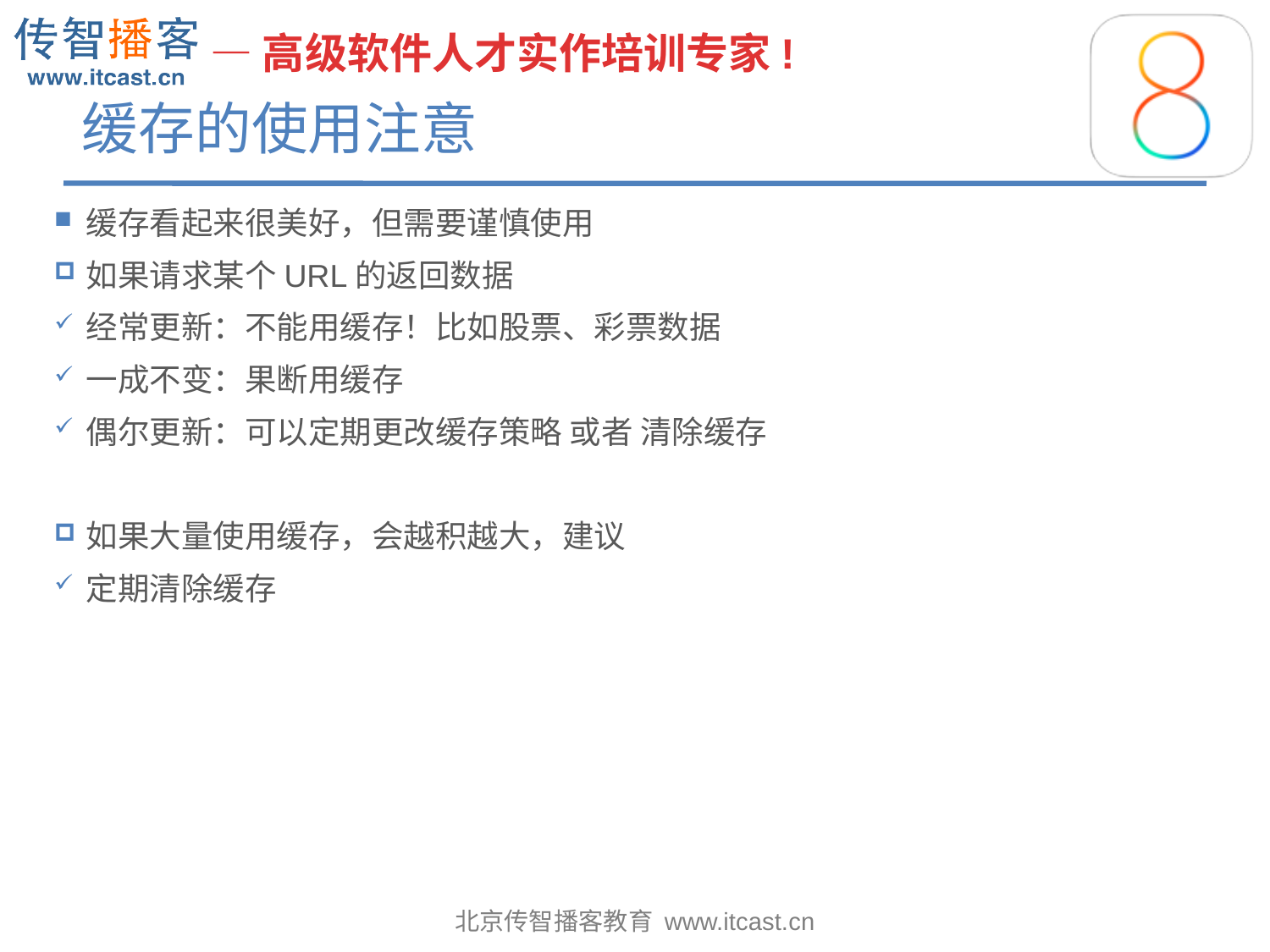

# 缓存的使用注意
缓存看起来很美好，但需要谨慎使用
如果请求某个URL的返回数据
经常更新：不能用缓存！比如股票、彩票数据
一成不变：果断用缓存
偶尔更新：可以定期更改缓存策略 或者 清除缓存

如果大量使用缓存，会越积越大，建议
定期清除缓存